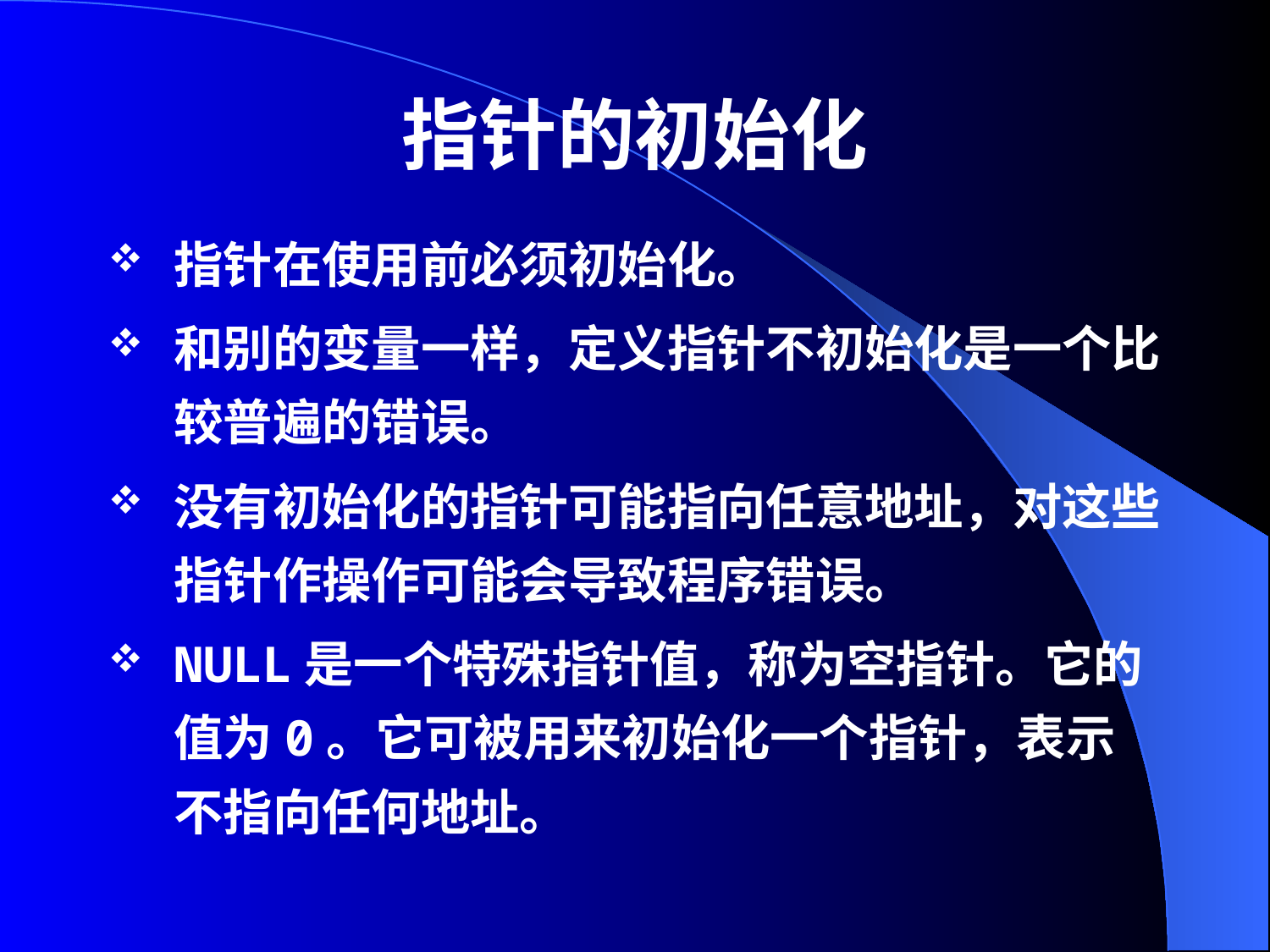

# 指针的初始化
指针在使用前必须初始化。
和别的变量一样，定义指针不初始化是一个比较普遍的错误。
没有初始化的指针可能指向任意地址，对这些指针作操作可能会导致程序错误。
NULL是一个特殊指针值，称为空指针。它的值为0。它可被用来初始化一个指针，表示不指向任何地址。